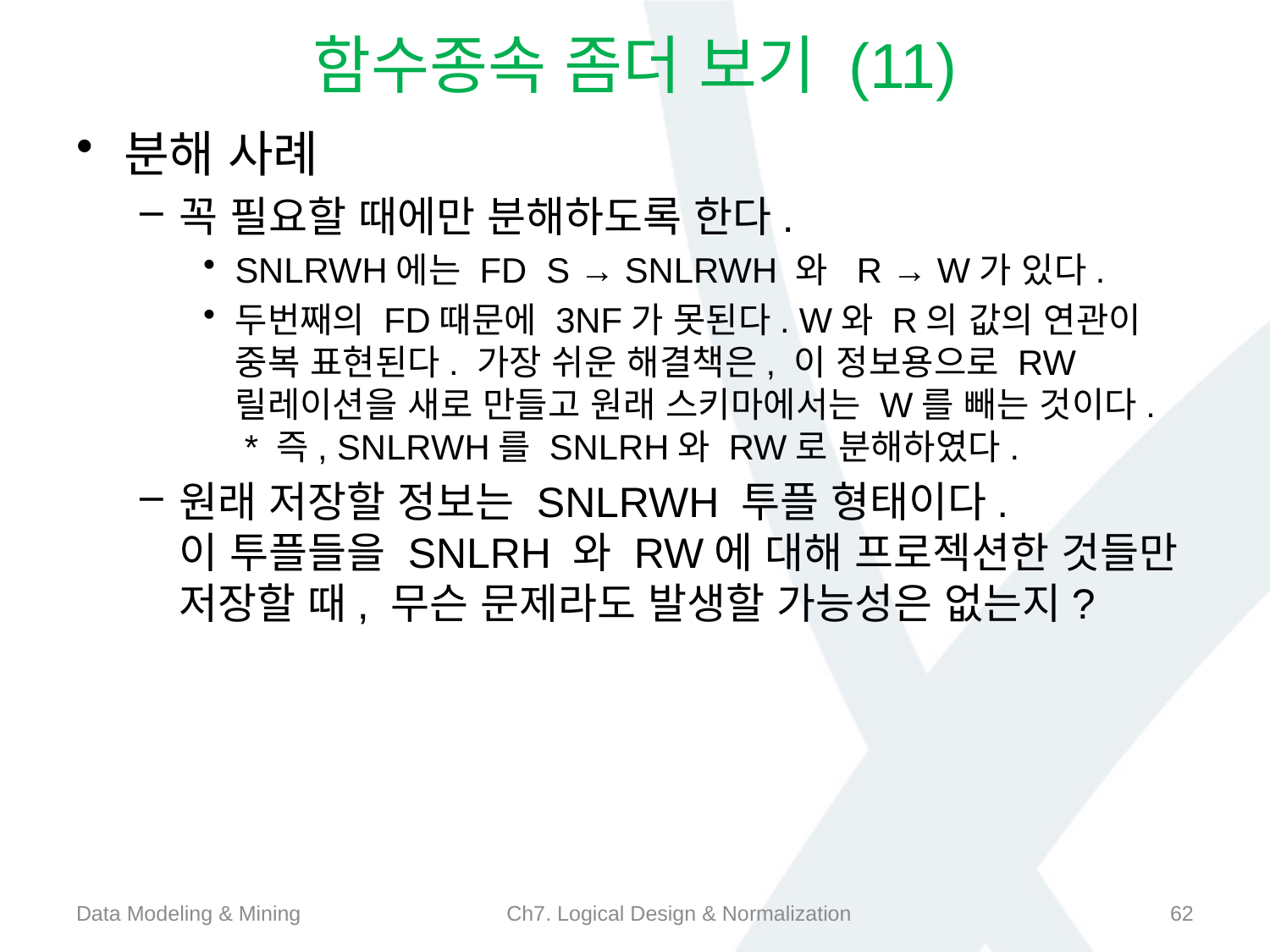

# 함수종속 좀더 보기 (11)
분해 사례
꼭 필요할 때에만 분해하도록 한다.
SNLRWH에는 FD  S → SNLRWH 와  R → W가 있다.
두번째의 FD때문에 3NF가 못된다. W와 R의 값의 연관이 중복 표현된다. 가장 쉬운 해결책은, 이 정보용으로 RW릴레이션을 새로 만들고 원래 스키마에서는 W를 빼는 것이다.
 * 즉, SNLRWH를 SNLRH와 RW로 분해하였다.
원래 저장할 정보는 SNLRWH 투플 형태이다.
이 투플들을 SNLRH 와 RW에 대해 프로젝션한 것들만 저장할 때, 무슨 문제라도 발생할 가능성은 없는지?

Data Modeling & Mining
Ch7. Logical Design & Normalization
62